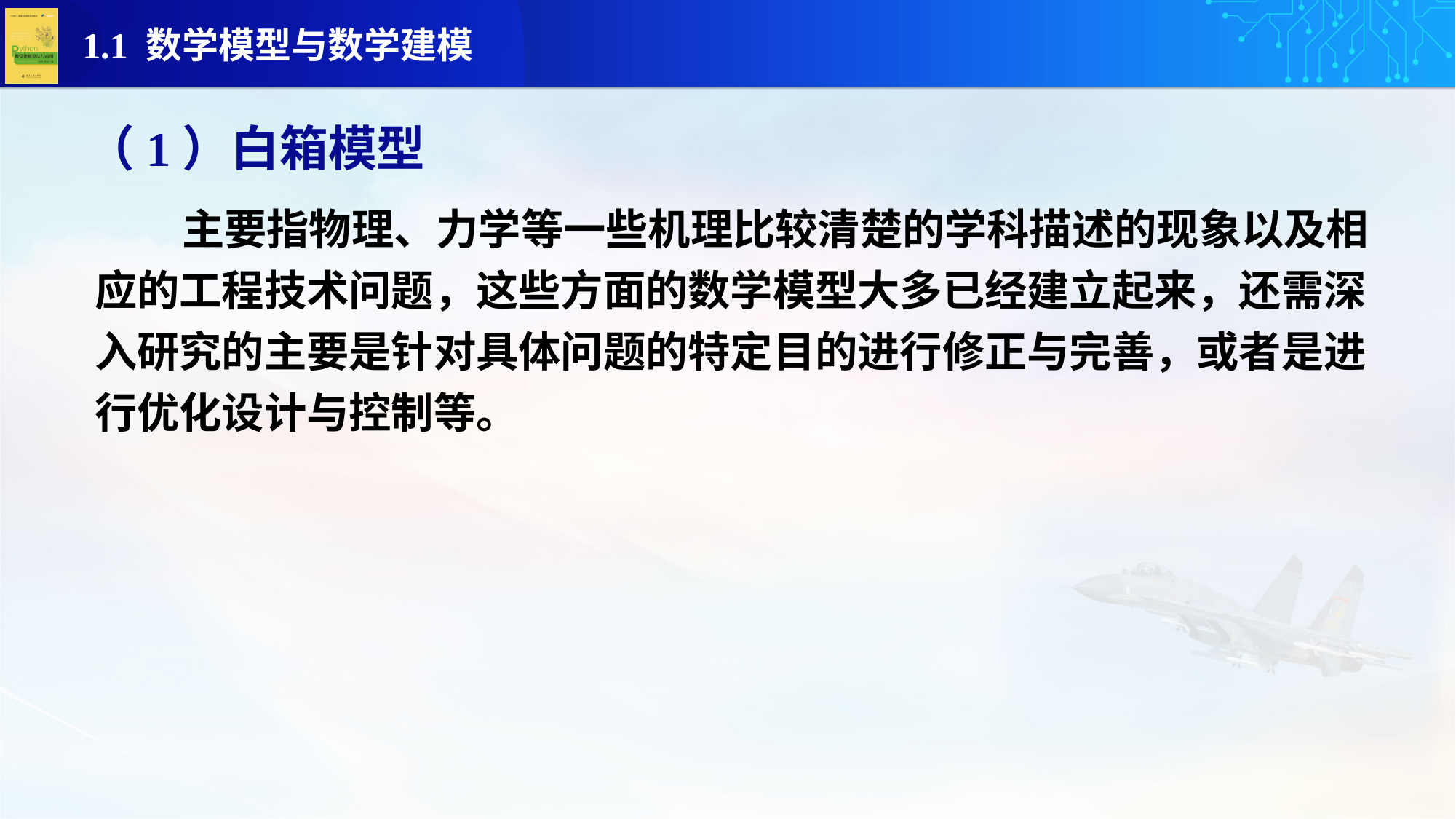

（1）白箱模型
        主要指物理、力学等一些机理比较清楚的学科描述的现象以及相应的工程技术问题，这些方面的数学模型大多已经建立起来，还需深入研究的主要是针对具体问题的特定目的进行修正与完善，或者是进行优化设计与控制等。